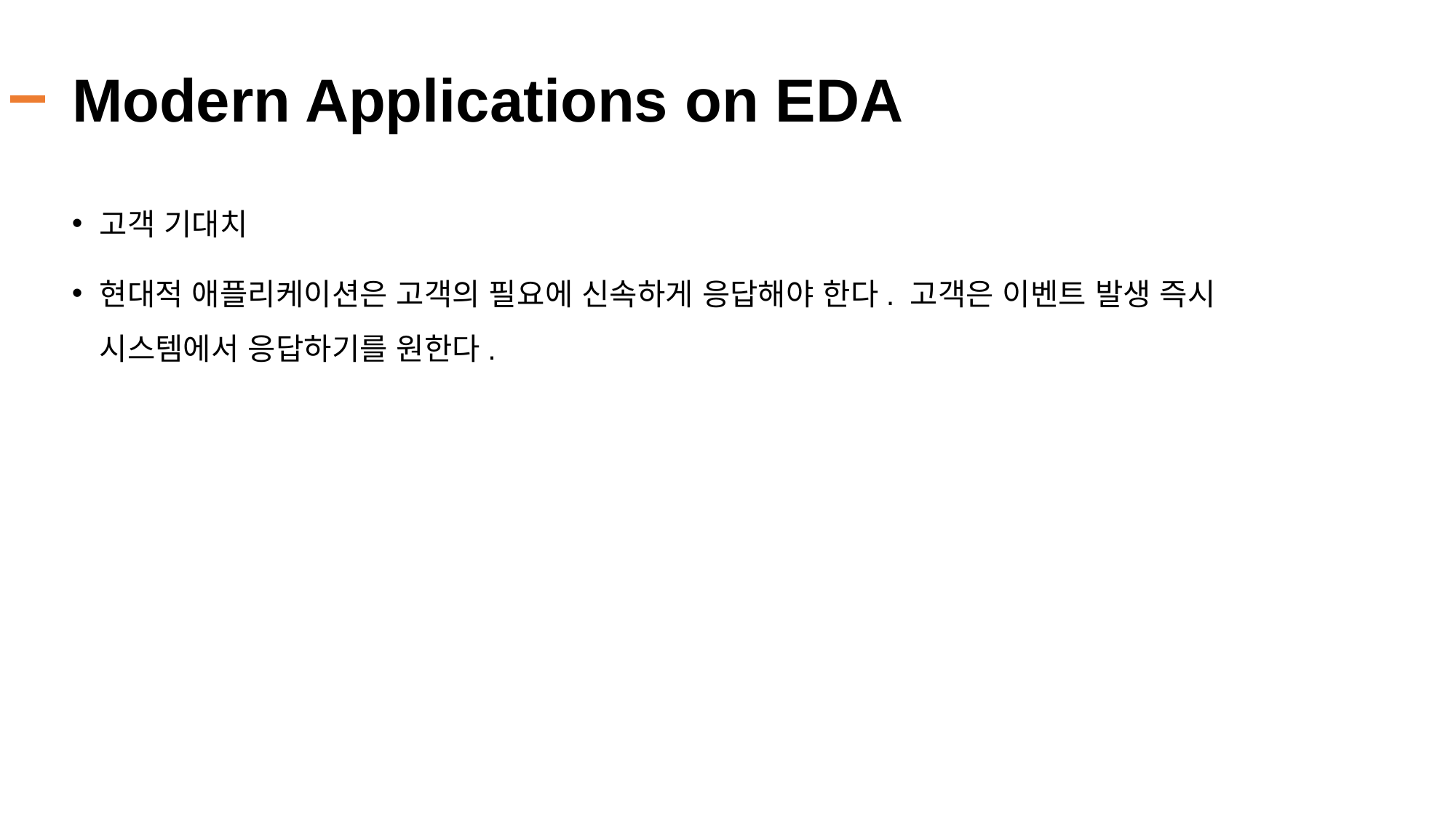

# Modern Applications on EDA

고객 기대치
현대적 애플리케이션은 고객의 필요에 신속하게 응답해야 한다. 고객은 이벤트 발생 즉시 시스템에서 응답하기를 원한다.